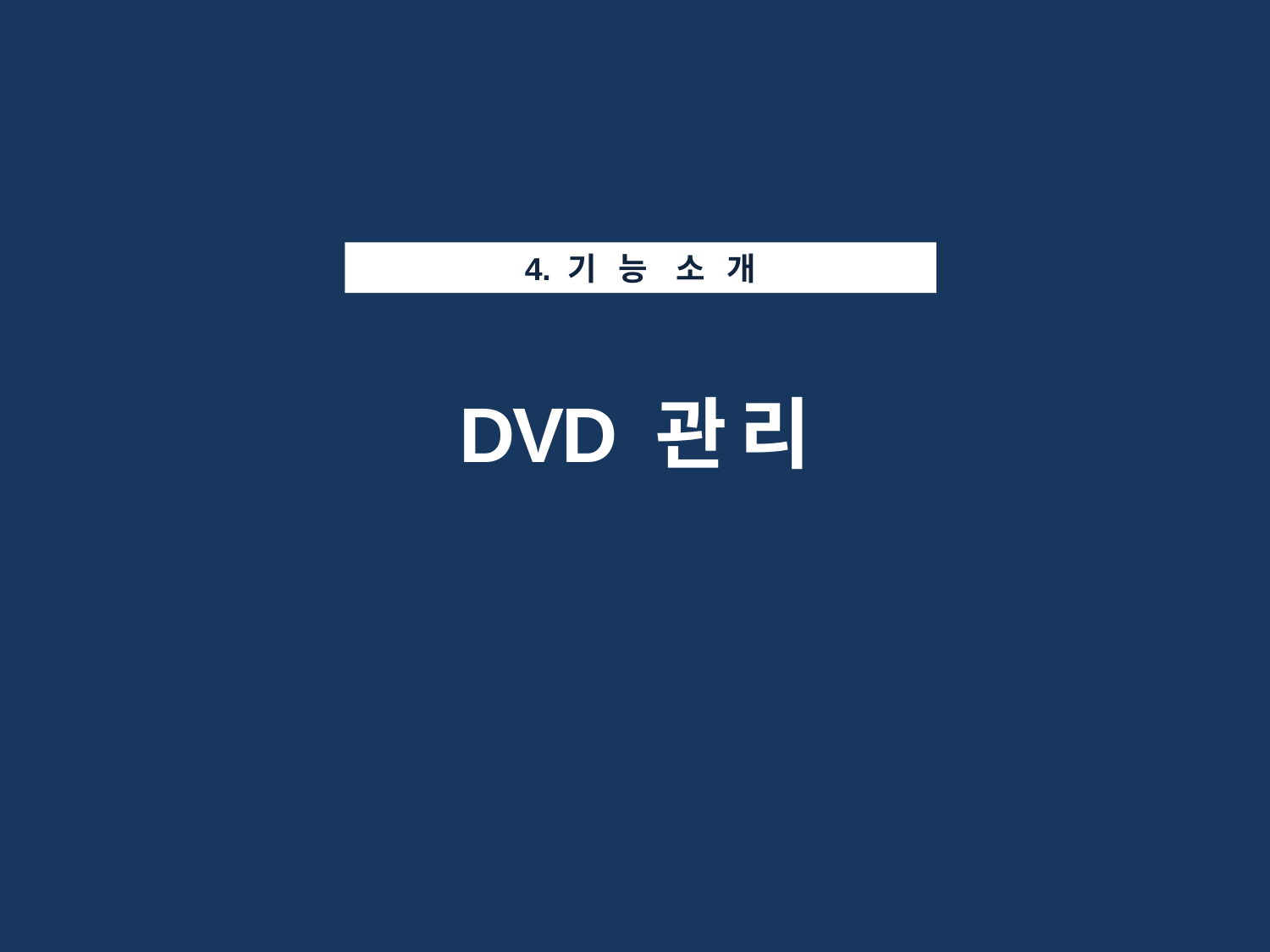

4. 기   능    소   개
DVD 관 리